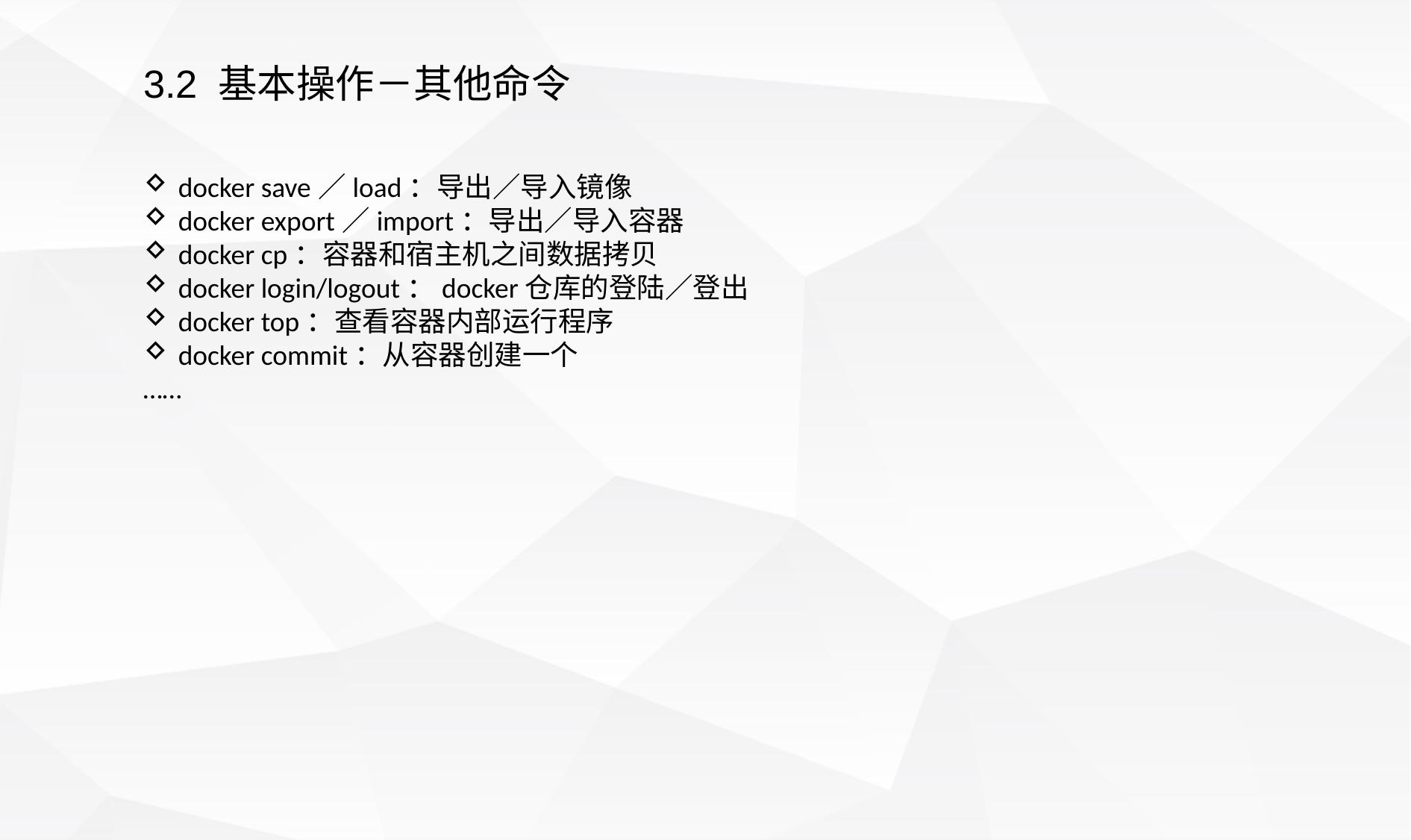

3.2 基本操作－其他命令
docker save／load：导出／导入镜像
docker export／import：导出／导入容器
docker cp：容器和宿主机之间数据拷贝
docker login/logout：docker仓库的登陆／登出
docker top：查看容器内部运行程序
docker commit：从容器创建一个
……